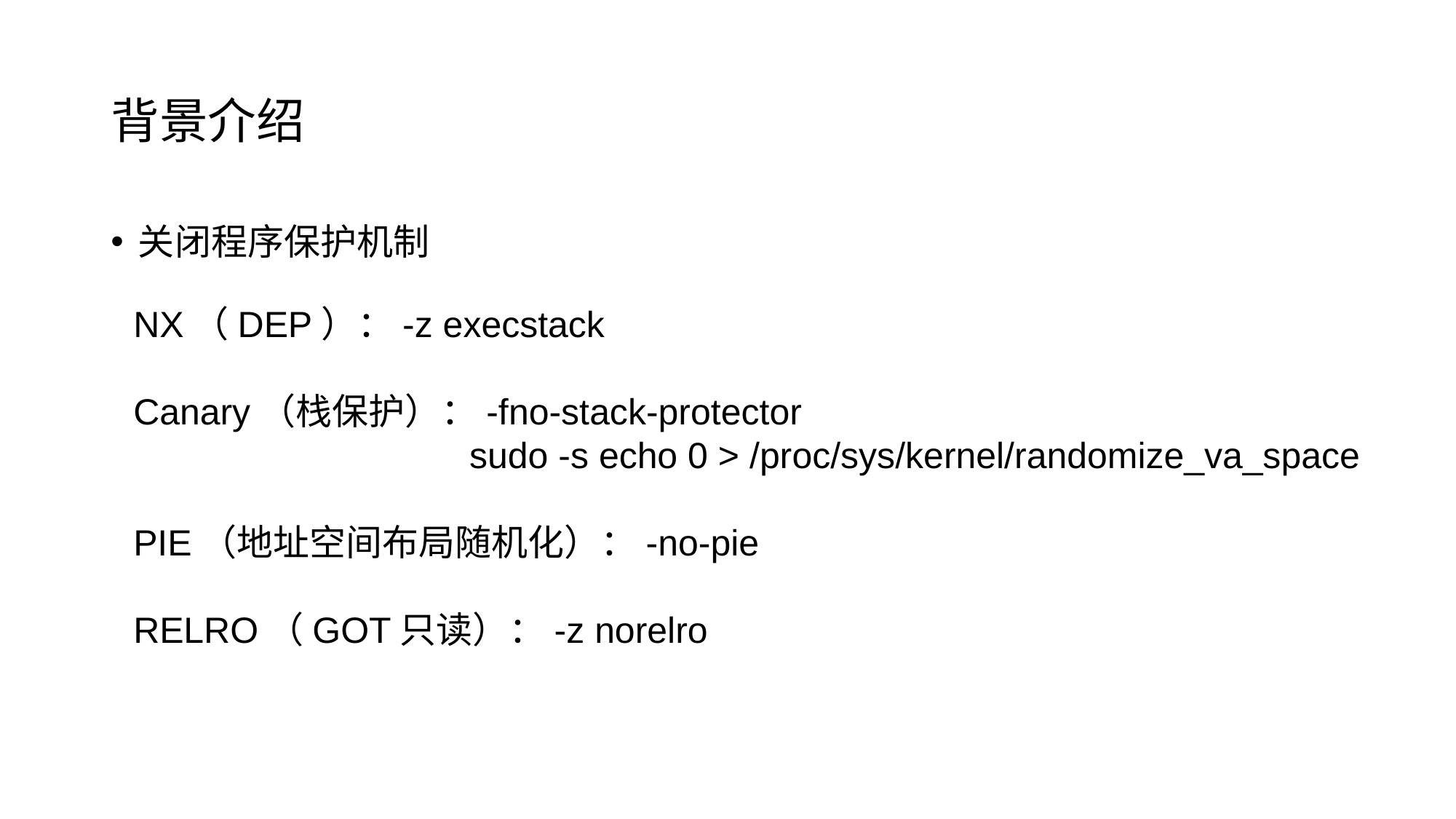

# 背景介绍
关闭程序保护机制

NX（DEP）：-z execstack

Canary（栈保护）：-fno-stack-protector
                                 sudo -s echo 0 > /proc/sys/kernel/randomize_va_space

PIE（地址空间布局随机化）：-no-pie

RELRO（GOT只读）：-z norelro